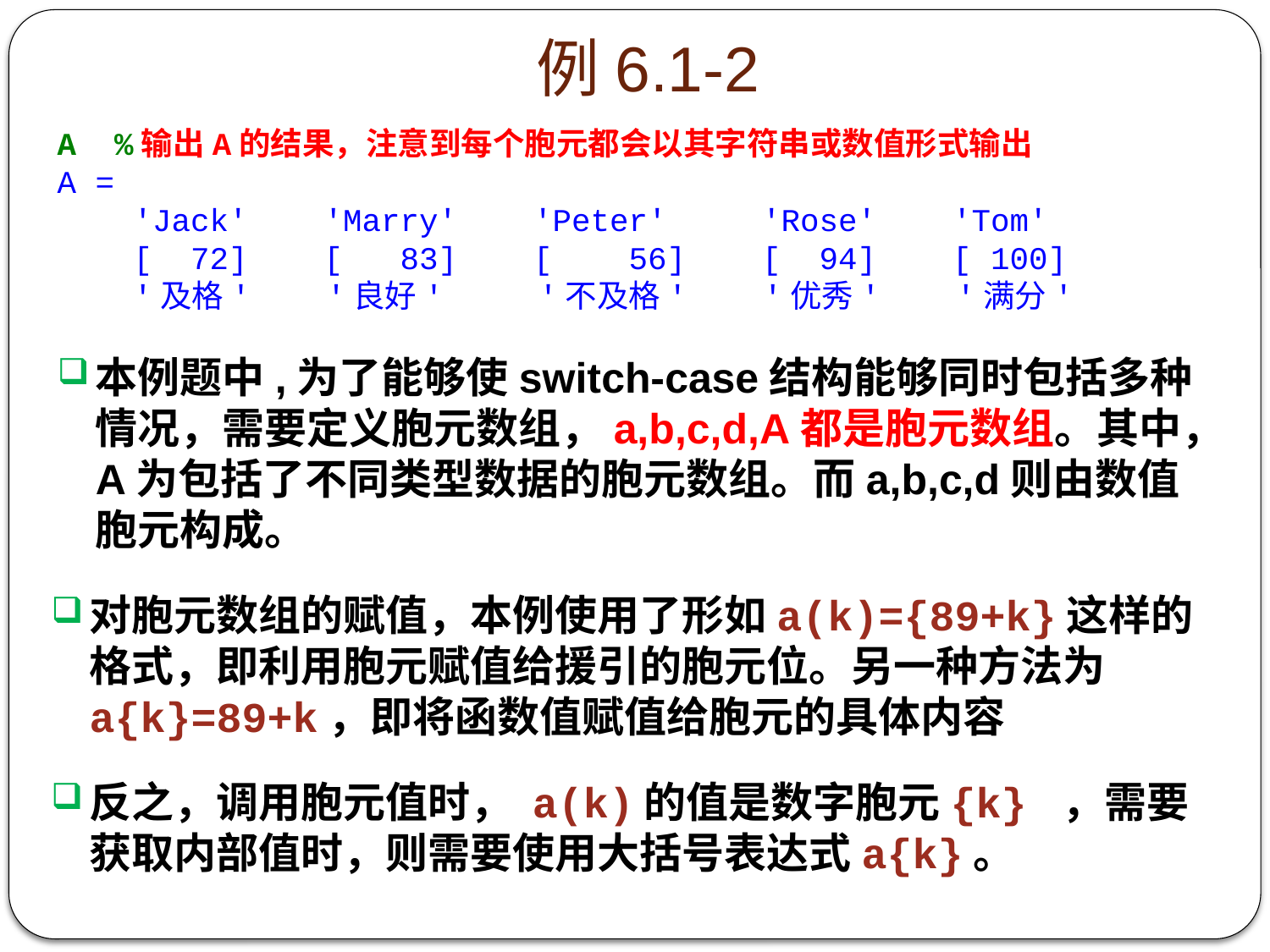

# 例6.1-2
A  %输出A的结果，注意到每个胞元都会以其字符串或数值形式输出
A =
    'Jack'    'Marry'    'Peter'     'Rose'    'Tom'
    [  72]    [   83]    [    56]    [  94]    [ 100]
    '及格'    '良好'     '不及格'    '优秀'    '满分'
本例题中,为了能够使switch-case结构能够同时包括多种情况，需要定义胞元数组，a,b,c,d,A都是胞元数组。其中，A为包括了不同类型数据的胞元数组。而a,b,c,d则由数值胞元构成。
对胞元数组的赋值，本例使用了形如a(k)={89+k}这样的格式，即利用胞元赋值给援引的胞元位。另一种方法为a{k}=89+k，即将函数值赋值给胞元的具体内容
反之，调用胞元值时， a(k)的值是数字胞元{k} ，需要获取内部值时，则需要使用大括号表达式a{k}。